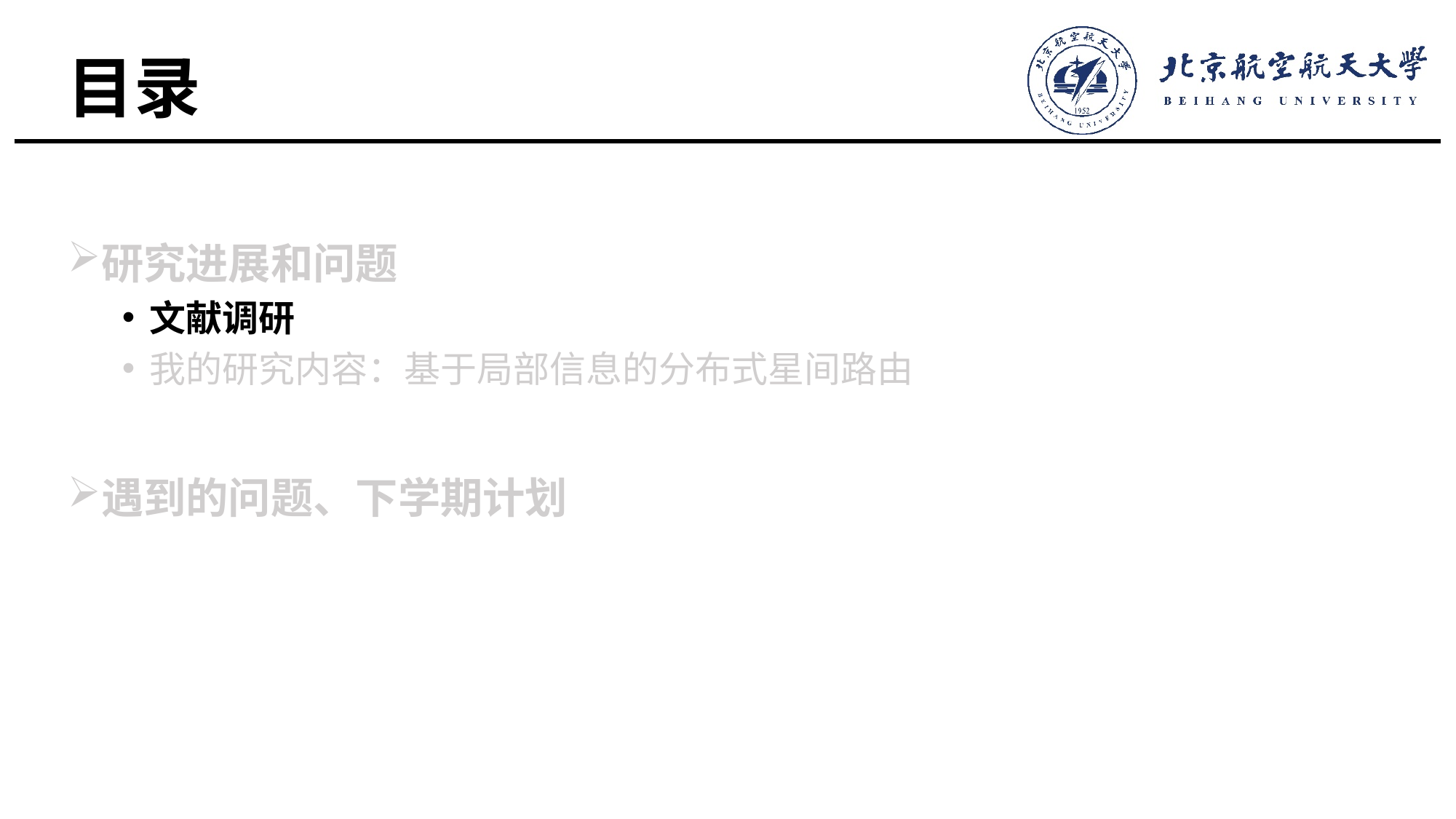

# 目录

研究进展和问题
文献调研
我的研究内容：基于局部信息的分布式星间路由

遇到的问题、下学期计划

4